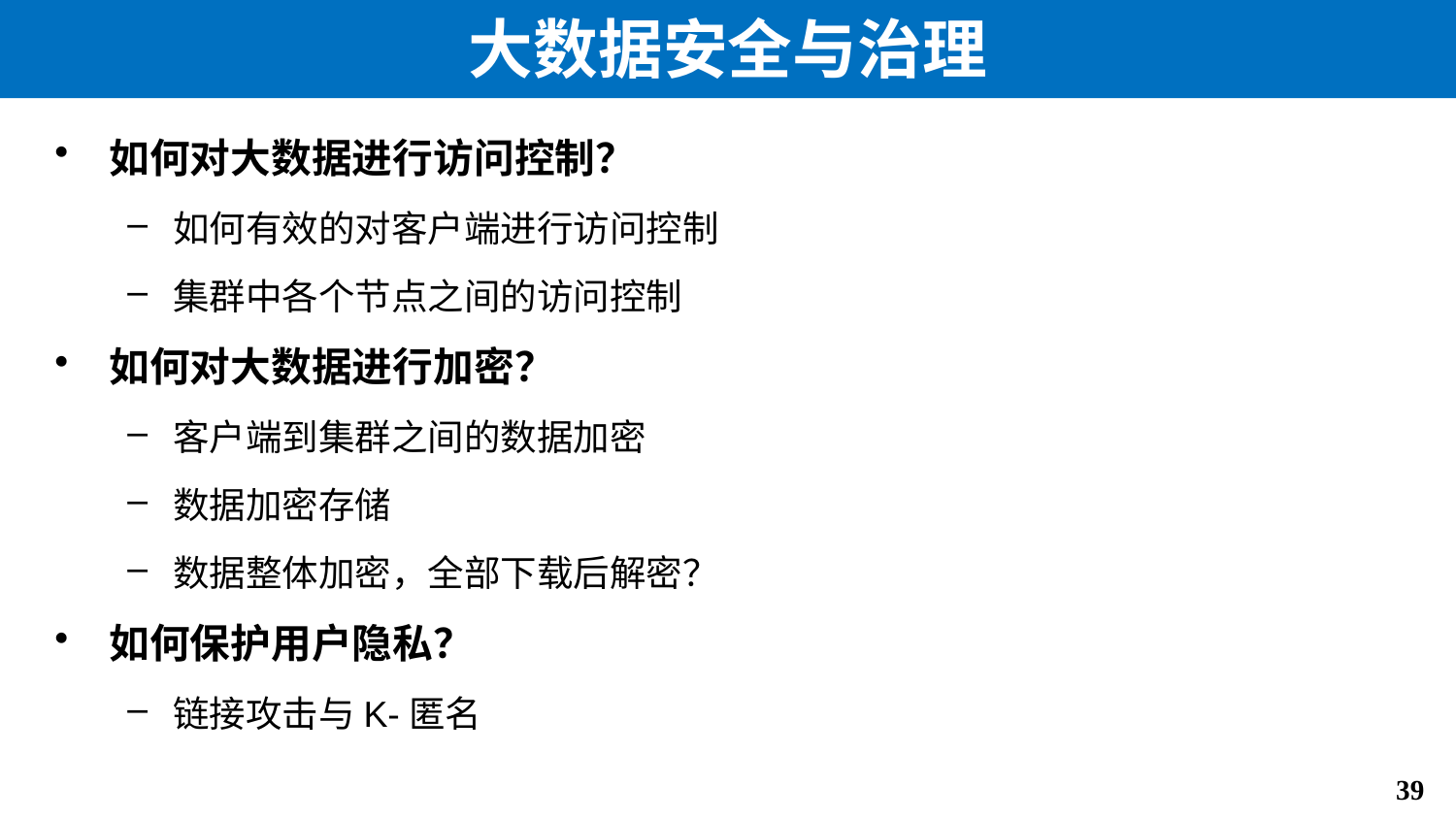

# 大数据安全与治理
如何对大数据进行访问控制？
如何有效的对客户端进行访问控制
集群中各个节点之间的访问控制
如何对大数据进行加密？
客户端到集群之间的数据加密
数据加密存储
数据整体加密，全部下载后解密？
如何保护用户隐私？
链接攻击与K-匿名